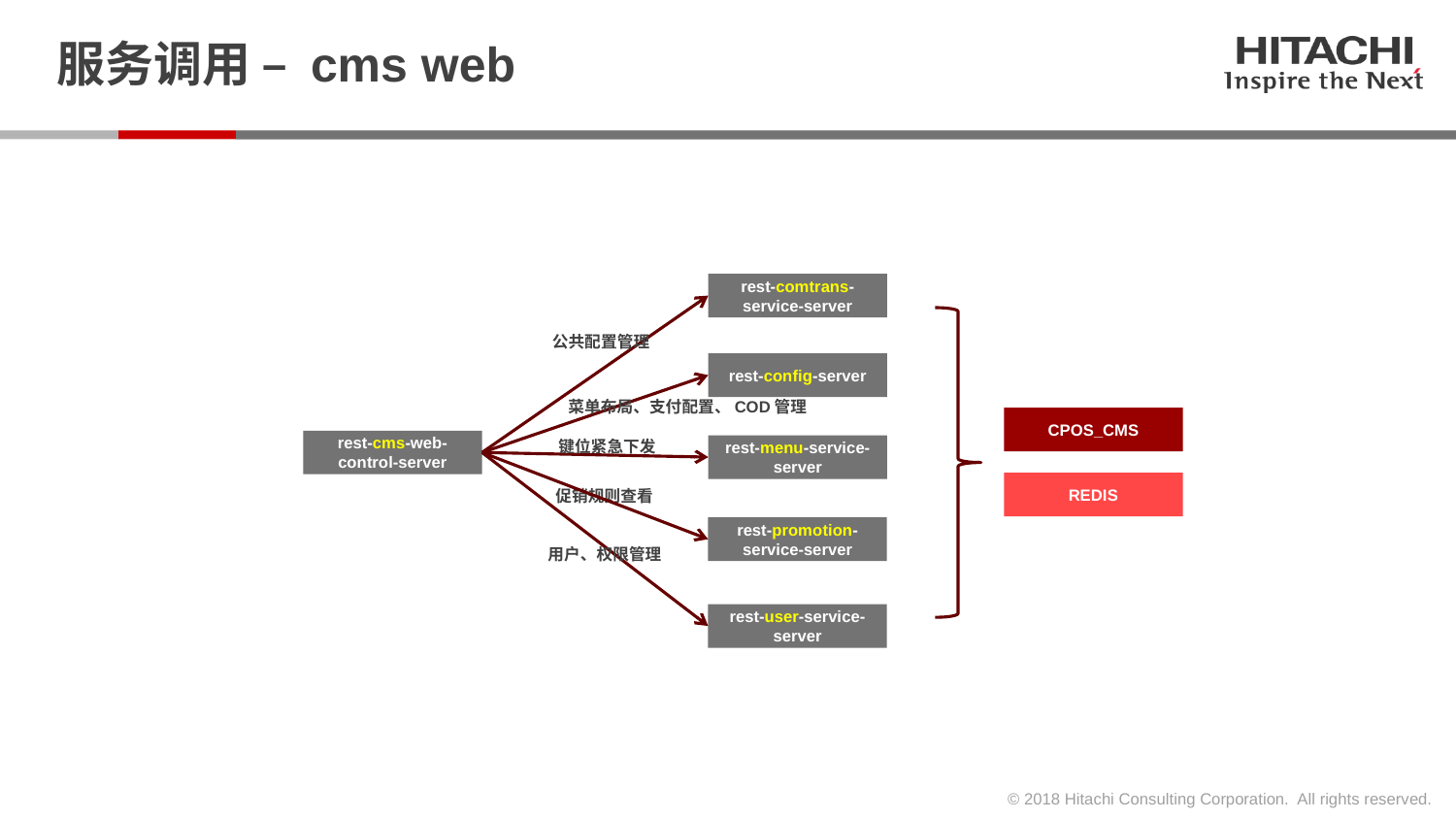

# 服务调用 – cms web
rest-comtrans-service-server

公共配置管理
rest-config-server
菜单布局、支付配置、COD管理
CPOS_CMS
键位紧急下发
rest-cms-web-control-server
rest-menu-service-server
REDIS
促销规则查看
rest-promotion-service-server
用户、权限管理
rest-user-service-server